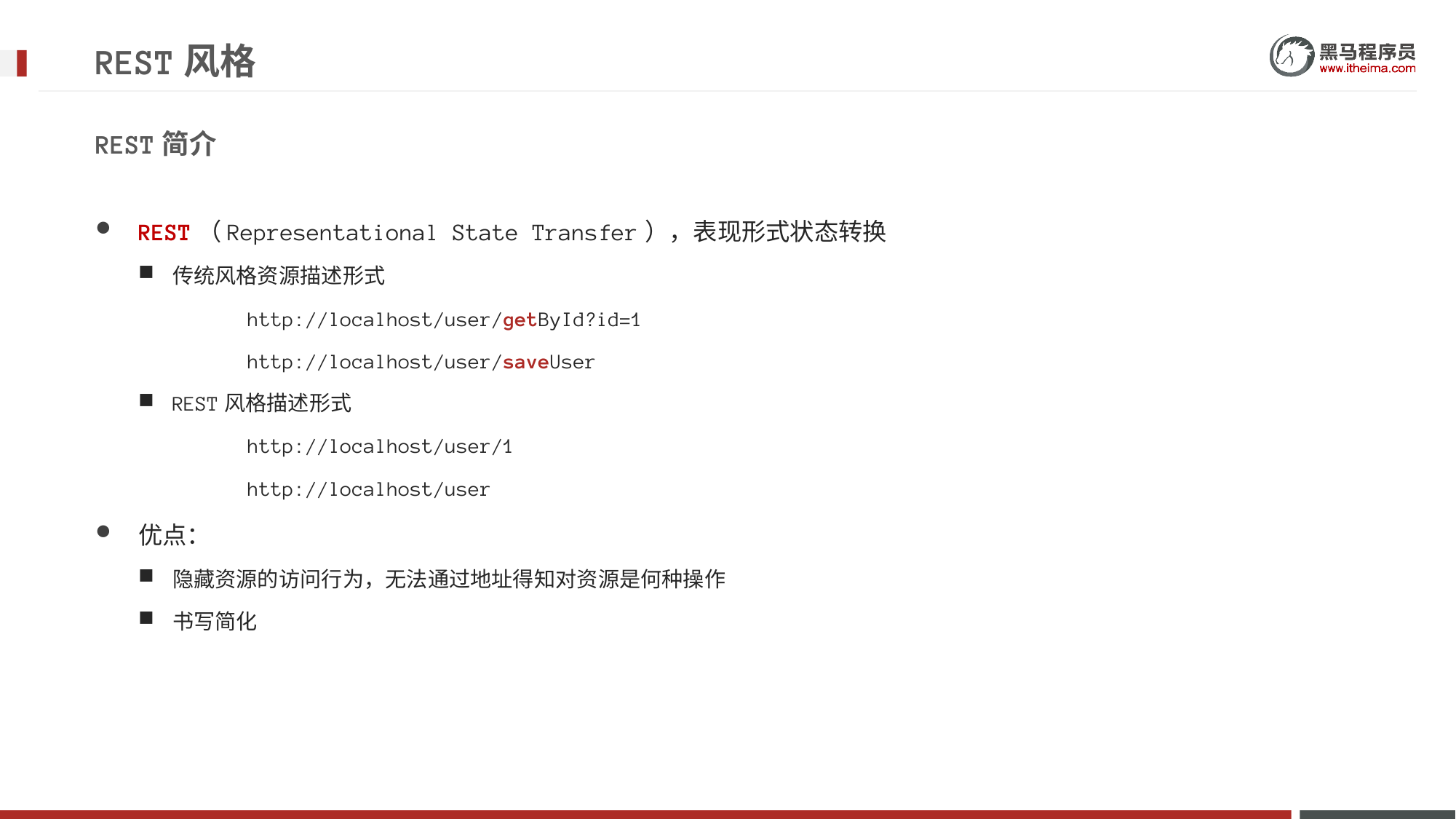

# REST风格
REST简介
REST（Representational State Transfer），表现形式状态转换
传统风格资源描述形式
	http://localhost/user/getById?id=1
	http://localhost/user/saveUser
REST风格描述形式
	http://localhost/user/1
	http://localhost/user
优点：
隐藏资源的访问行为，无法通过地址得知对资源是何种操作
书写简化